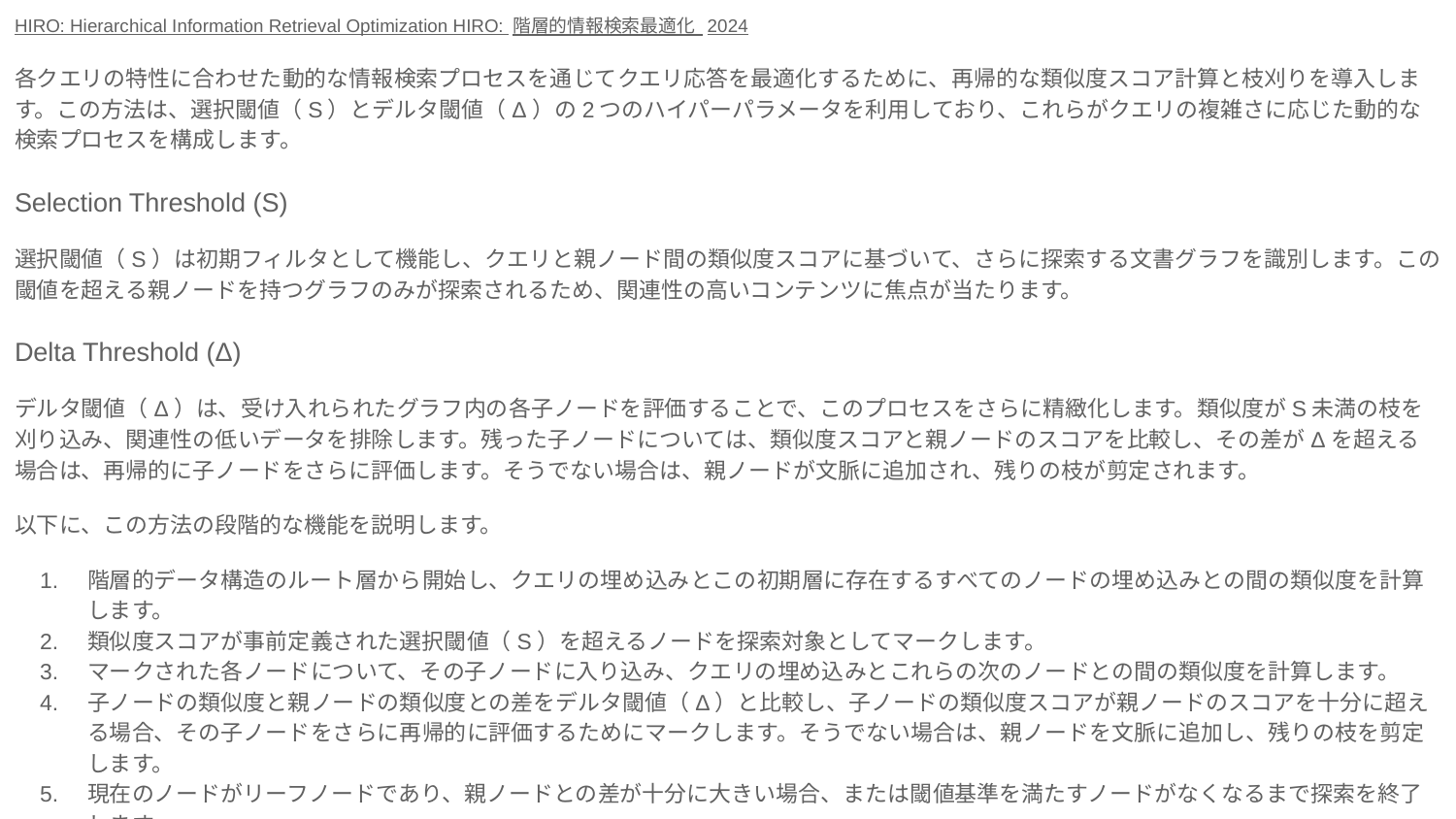

HIRO: Hierarchical Information Retrieval Optimization HIRO: 階層的情報検索最適化  2024
各クエリの特性に合わせた動的な情報検索プロセスを通じてクエリ応答を最適化するために、再帰的な類似度スコア計算と枝刈りを導入します。この方法は、選択閾値（S）とデルタ閾値（Δ）の2つのハイパーパラメータを利用しており、これらがクエリの複雑さに応じた動的な検索プロセスを構成します。
Selection Threshold (S)
選択閾値（S）は初期フィルタとして機能し、クエリと親ノード間の類似度スコアに基づいて、さらに探索する文書グラフを識別します。この閾値を超える親ノードを持つグラフのみが探索されるため、関連性の高いコンテンツに焦点が当たります。
Delta Threshold (Δ)
デルタ閾値（Δ）は、受け入れられたグラフ内の各子ノードを評価することで、このプロセスをさらに精緻化します。類似度がS未満の枝を刈り込み、関連性の低いデータを排除します。残った子ノードについては、類似度スコアと親ノードのスコアを比較し、その差がΔを超える場合は、再帰的に子ノードをさらに評価します。そうでない場合は、親ノードが文脈に追加され、残りの枝が剪定されます。
以下に、この方法の段階的な機能を説明します。
階層的データ構造のルート層から開始し、クエリの埋め込みとこの初期層に存在するすべてのノードの埋め込みとの間の類似度を計算します。
類似度スコアが事前定義された選択閾値（S）を超えるノードを探索対象としてマークします。
マークされた各ノードについて、その子ノードに入り込み、クエリの埋め込みとこれらの次のノードとの間の類似度を計算します。
子ノードの類似度と親ノードの類似度との差をデルタ閾値（Δ）と比較し、子ノードの類似度スコアが親ノードのスコアを十分に超える場合、その子ノードをさらに再帰的に評価するためにマークします。そうでない場合は、親ノードを文脈に追加し、残りの枝を剪定します。
現在のノードがリーフノードであり、親ノードとの差が十分に大きい場合、または閾値基準を満たすノードがなくなるまで探索を終了します。
選択されたノードが集約され、LLMのための最適化された一貫した文脈を形成します。
Algorithm 1: HIRO Querying
def HIRO_Querying(query, tree, S, Δ):
    context = []
    earmarked = []
    lcurrent = tree.layer[0]
    for node in lcurrent:
        score = similarity(query, node)
        if score > S:
            earmarked.append(node)
    context = evaluateChildren(query, earmarked, S, Δ)
    return context

Algorithm 2: Evaluate Children
def evaluateChildren(query, nodes, S, Δ):
    local_context = []
    for parent_node in nodes:
        parent_similarity = similarity(query, parent_node)
        for node in parent_node.children:
            score = similarity(query, node)
            delta = score - parent_similarity
            if (delta > Δ) or (node.is_leaf() and score > S):
                local_context.append(node.content)
            else:
                local_context.extend(evaluateChildren(query, [node], S, Δ))
    return local_context

探索の具体的なステップ
ルート層でクエリの埋め込みとノードの類似度を計算し、選択閾値（S）を超えるノードを探索対象としてマークする。
マークされた各ノードの子ノードに対して再帰的に類似度を計算し、デルタ閾値（Δ）を超える場合はさらに評価を続ける。
親ノードとの差がΔを超えない場合、探索を打ち切り、親ノードを文脈に追加する。
効果
*選択閾値（S）**は調査するデータの範囲を制御し、情報の幅を管理します。
*デルタ閾値（Δ）**は情報の深さを管理し、システムが過度に詳細なコンテキストで溢れないようにします。